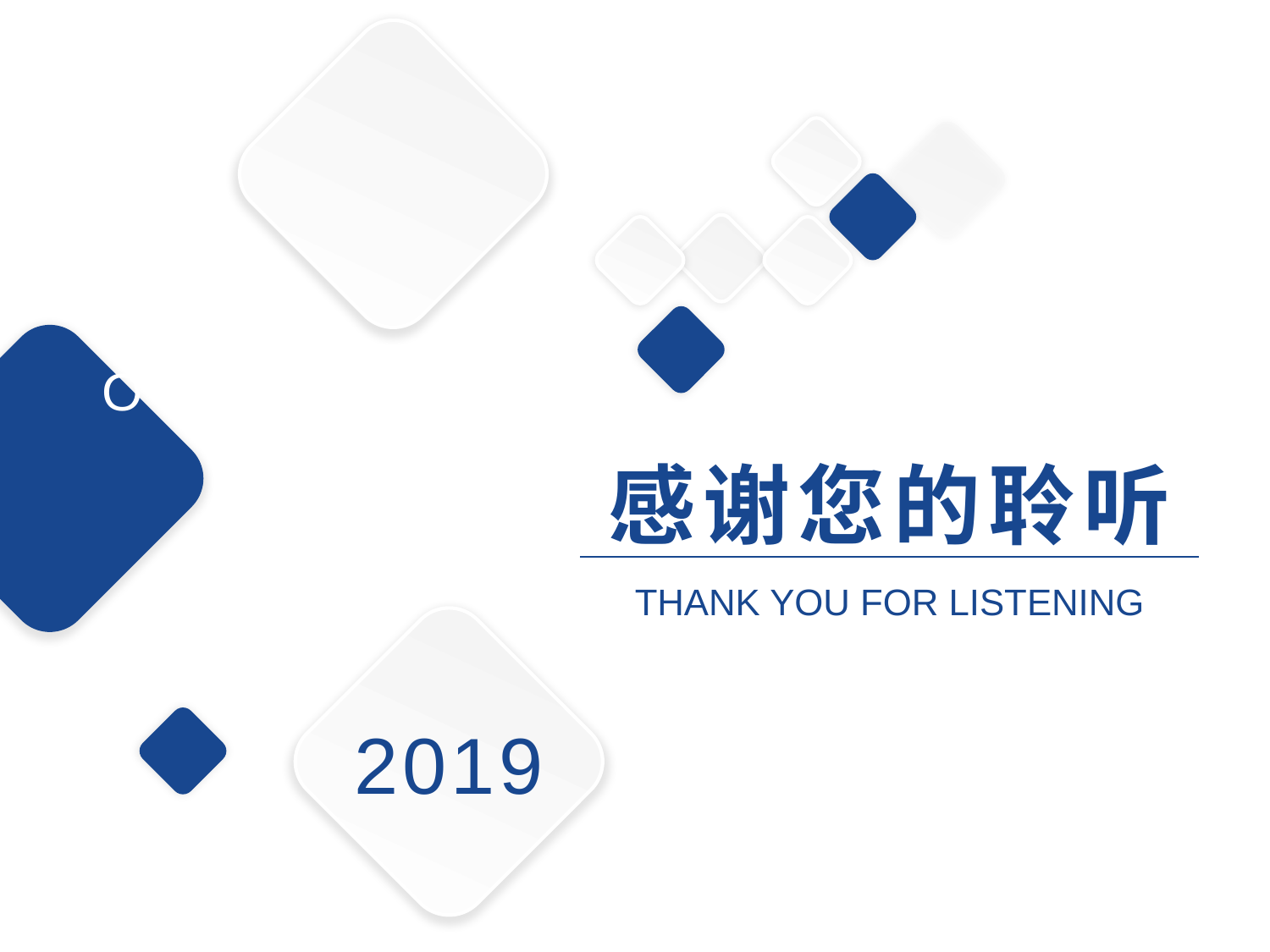

LOGO

感谢您的聆听
THANK YOU FOR LISTENING

2019